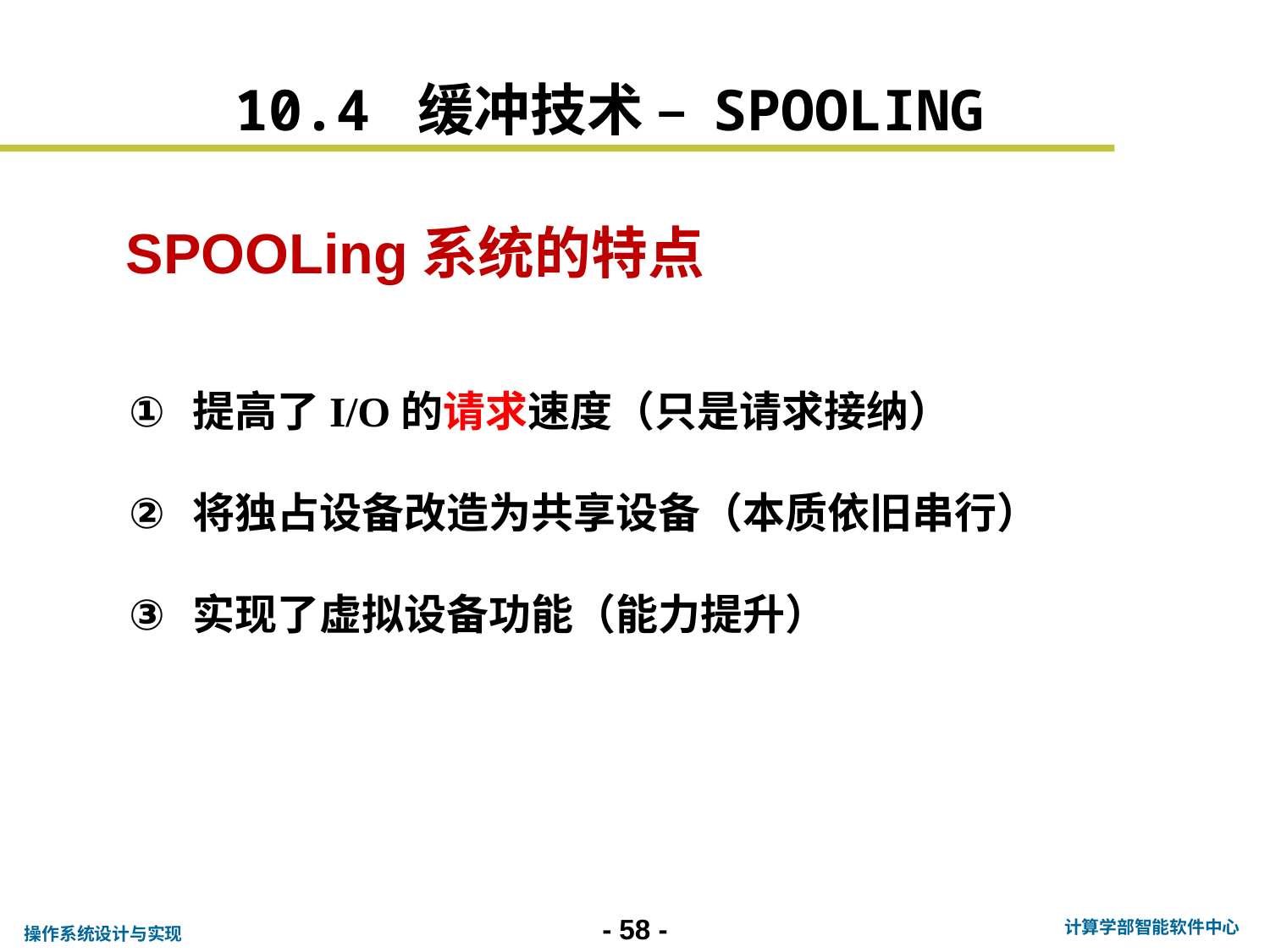

10.4 缓冲技术 – SPOOLING
SPOOLing系统的特点
提高了I/O的请求速度（只是请求接纳）
将独占设备改造为共享设备（本质依旧串行）
实现了虚拟设备功能（能力提升）